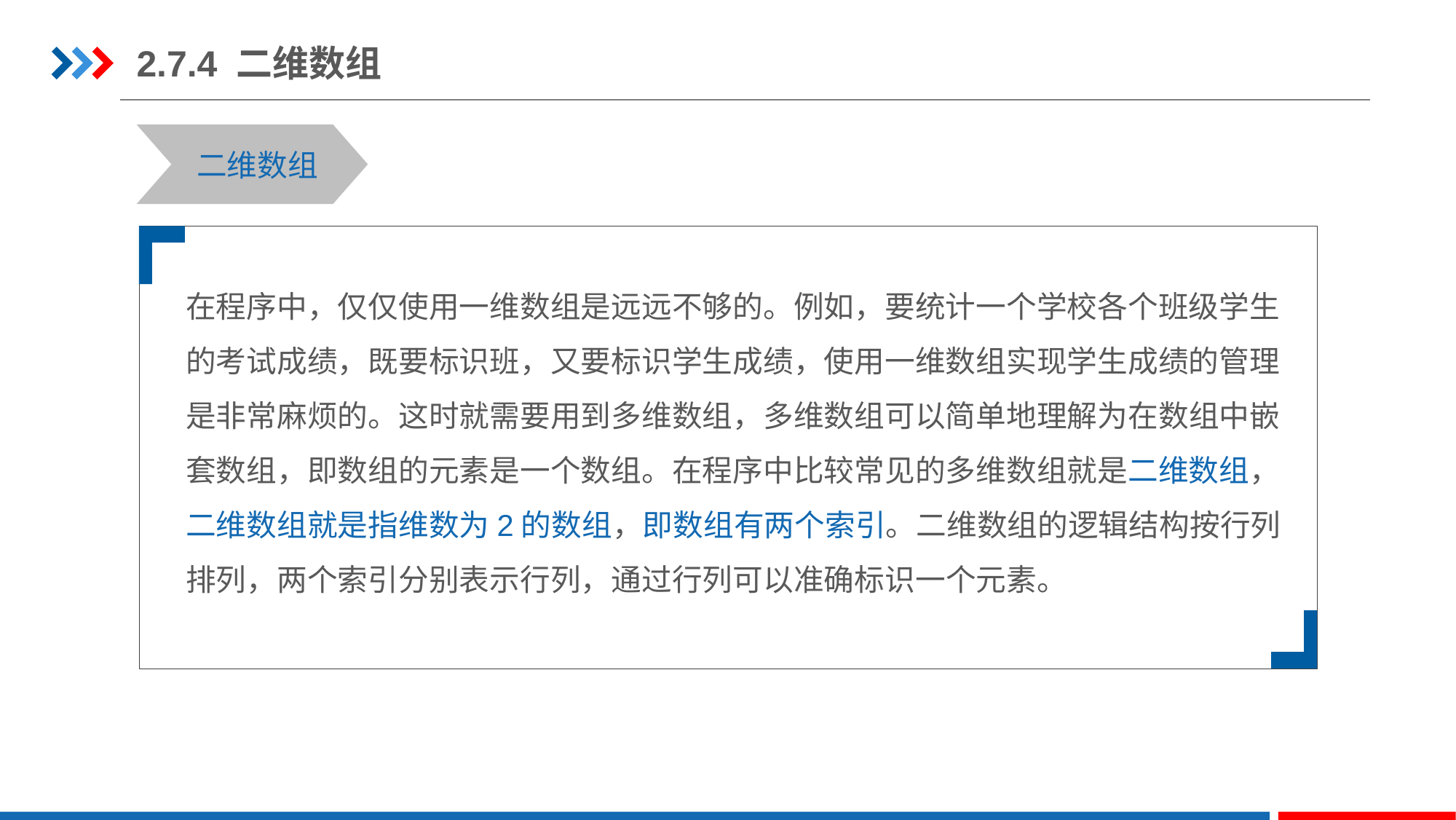

2.7.4 二维数组

二维数组

在程序中，仅仅使用一维数组是远远不够的。例如，要统计一个学校各个班级学生的考试成绩，既要标识班，又要标识学生成绩，使用一维数组实现学生成绩的管理是非常麻烦的。这时就需要用到多维数组，多维数组可以简单地理解为在数组中嵌套数组，即数组的元素是一个数组。在程序中比较常见的多维数组就是二维数组，二维数组就是指维数为2的数组，即数组有两个索引。二维数组的逻辑结构按行列排列，两个索引分别表示行列，通过行列可以准确标识一个元素。